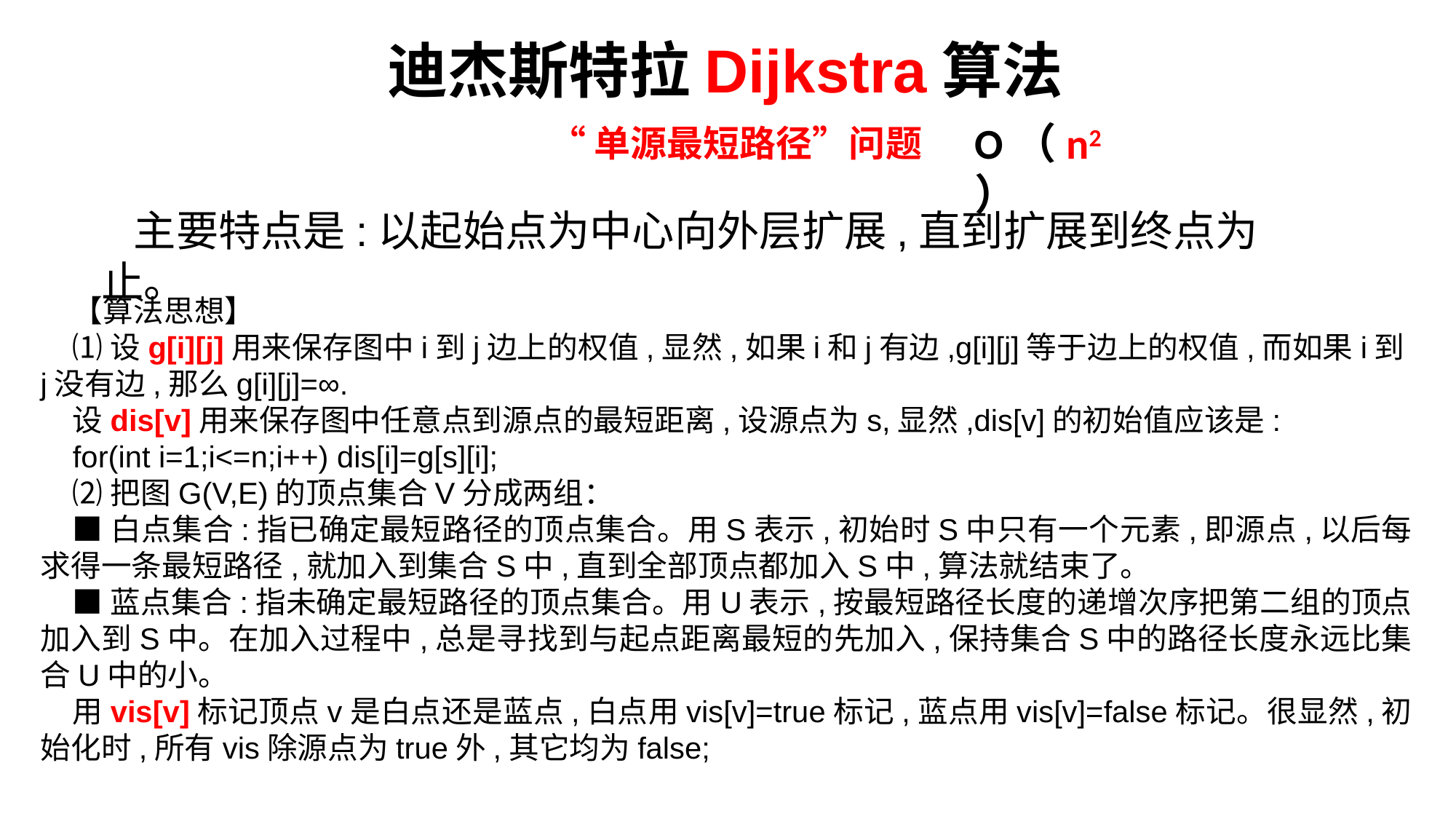

迪杰斯特拉Dijkstra算法
O（n2）
“单源最短路径”问题
主要特点是:以起始点为中心向外层扩展,直到扩展到终点为止。
【算法思想】
⑴设g[i][j]用来保存图中i到j边上的权值,显然,如果i和j有边,g[i][j]等于边上的权值,而如果i到j没有边,那么g[i][j]=∞.
设dis[v]用来保存图中任意点到源点的最短距离,设源点为s,显然,dis[v]的初始值应该是:
for(int i=1;i<=n;i++) dis[i]=g[s][i];
⑵把图G(V,E)的顶点集合V分成两组：
■白点集合:指已确定最短路径的顶点集合。用S表示,初始时S中只有一个元素,即源点,以后每求得一条最短路径,就加入到集合S中,直到全部顶点都加入S中,算法就结束了。
■蓝点集合:指未确定最短路径的顶点集合。用U表示,按最短路径长度的递增次序把第二组的顶点加入到S中。在加入过程中,总是寻找到与起点距离最短的先加入,保持集合S中的路径长度永远比集合U中的小。
用vis[v]标记顶点v是白点还是蓝点,白点用vis[v]=true标记,蓝点用vis[v]=false标记。很显然,初始化时,所有vis除源点为true外,其它均为false;